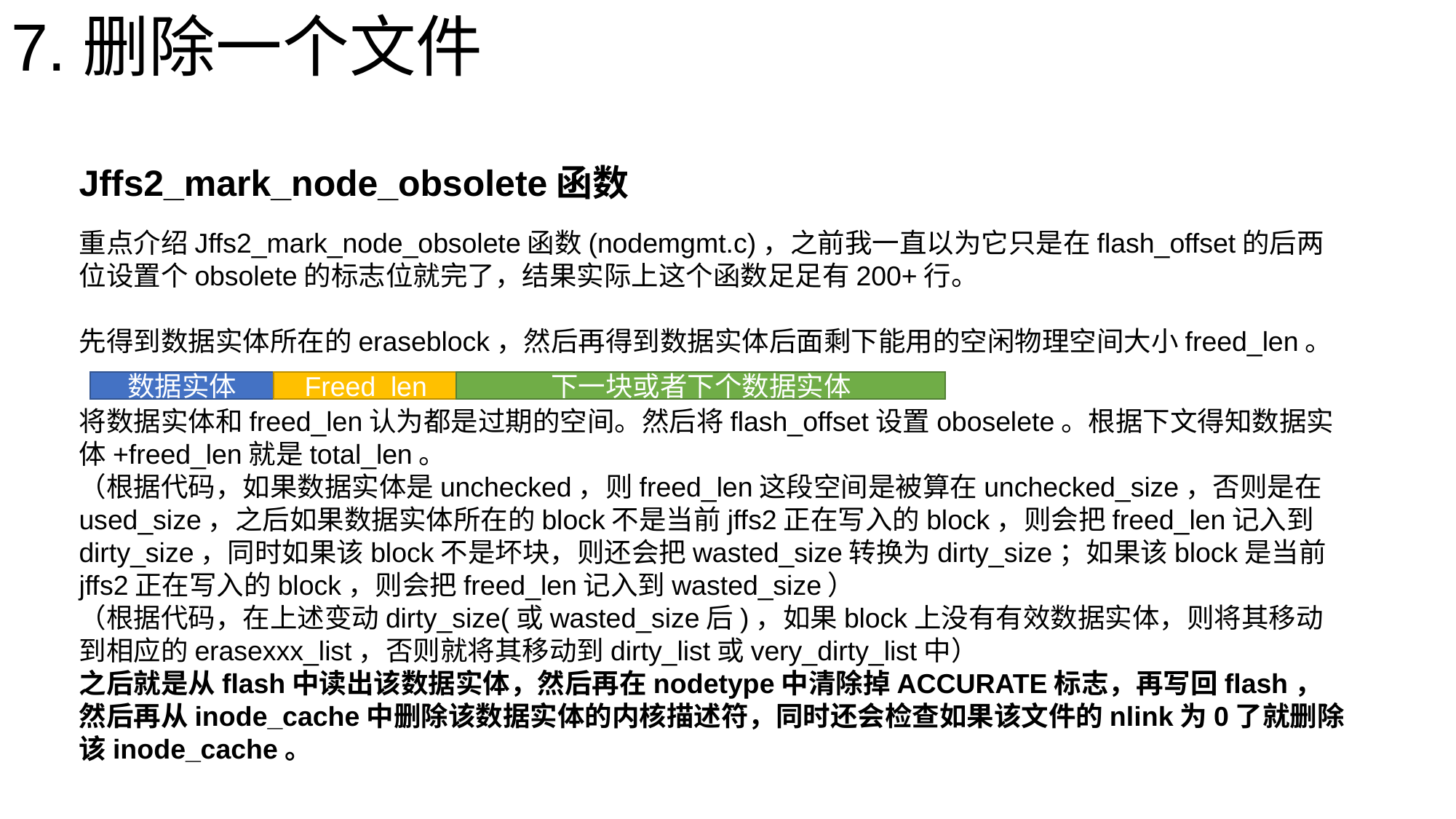

7.删除一个文件
Jffs2_mark_node_obsolete函数
重点介绍Jffs2_mark_node_obsolete函数(nodemgmt.c)，之前我一直以为它只是在flash_offset的后两位设置个obsolete的标志位就完了，结果实际上这个函数足足有200+行。

先得到数据实体所在的eraseblock，然后再得到数据实体后面剩下能用的空闲物理空间大小freed_len。
数据实体
Freed_len
下一块或者下个数据实体
将数据实体和freed_len认为都是过期的空间。然后将flash_offset设置oboselete。根据下文得知数据实体+freed_len就是total_len。
（根据代码，如果数据实体是unchecked，则freed_len这段空间是被算在unchecked_size，否则是在used_size，之后如果数据实体所在的block不是当前jffs2正在写入的block，则会把freed_len记入到dirty_size，同时如果该block不是坏块，则还会把wasted_size转换为dirty_size；如果该block是当前jffs2正在写入的block，则会把freed_len记入到wasted_size）
（根据代码，在上述变动dirty_size(或wasted_size后)，如果block上没有有效数据实体，则将其移动到相应的erasexxx_list，否则就将其移动到dirty_list或very_dirty_list中）
之后就是从flash中读出该数据实体，然后再在nodetype中清除掉ACCURATE标志，再写回flash，然后再从inode_cache中删除该数据实体的内核描述符，同时还会检查如果该文件的nlink为0了就删除该inode_cache。